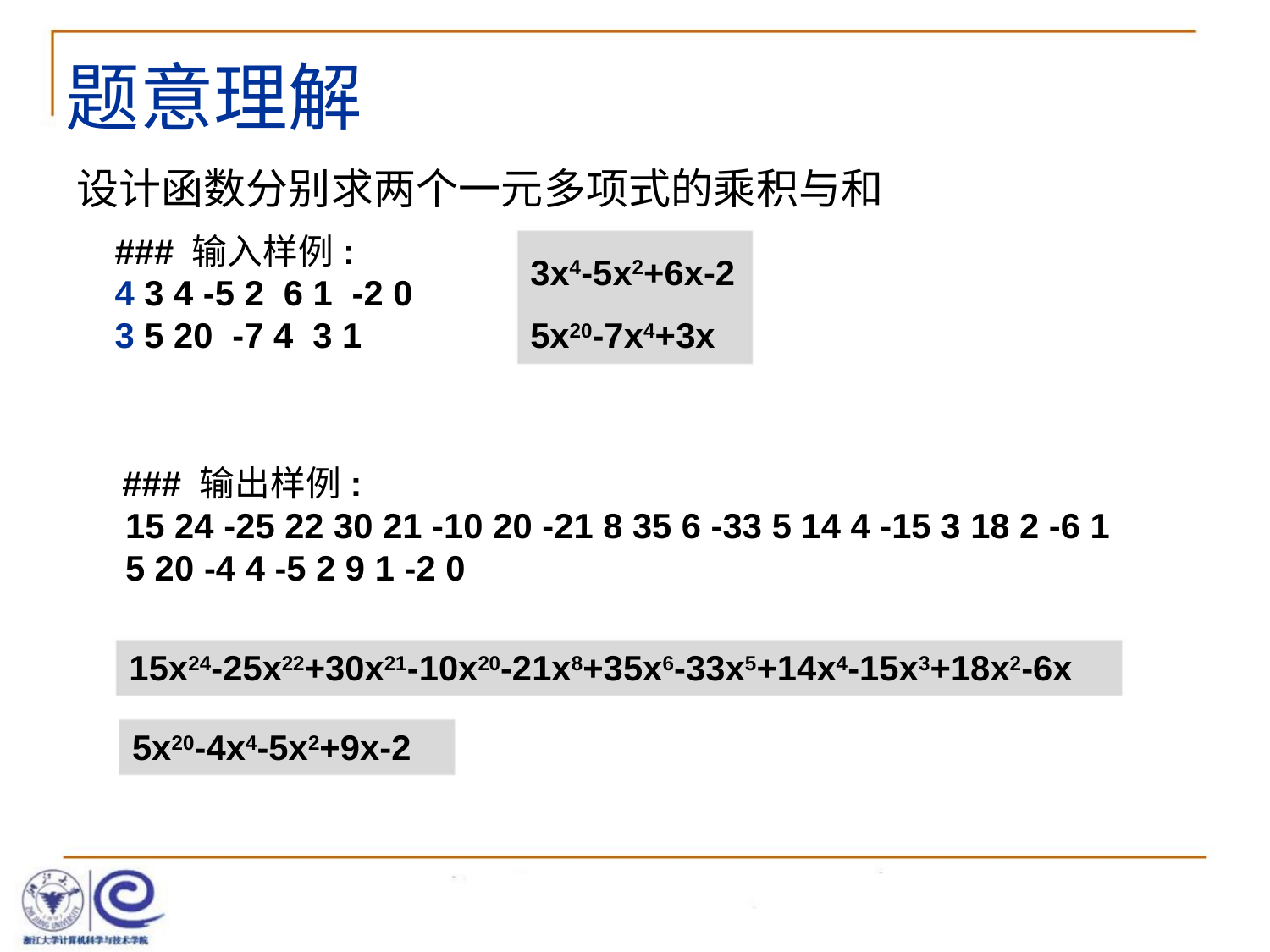

题意理解
设计函数分别求两个一元多项式的乘积与和
### 输入样例:
3x4-5x2+6x-2
4 3 4 -5 2 6 1 -2 0
3 5 20 -7 4 3 1
5x20-7x4+3x
### 输出样例:
15 24 -25 22 30 21 -10 20 -21 8 35 6 -33 5 14 4 -15 3 18 2 -6 1
5 20 -4 4 -5 2 9 1 -2 0
15x24-25x22+30x21-10x20-21x8+35x6-33x5+14x4-15x3+18x2-6x
5x20-4x4-5x2+9x-2